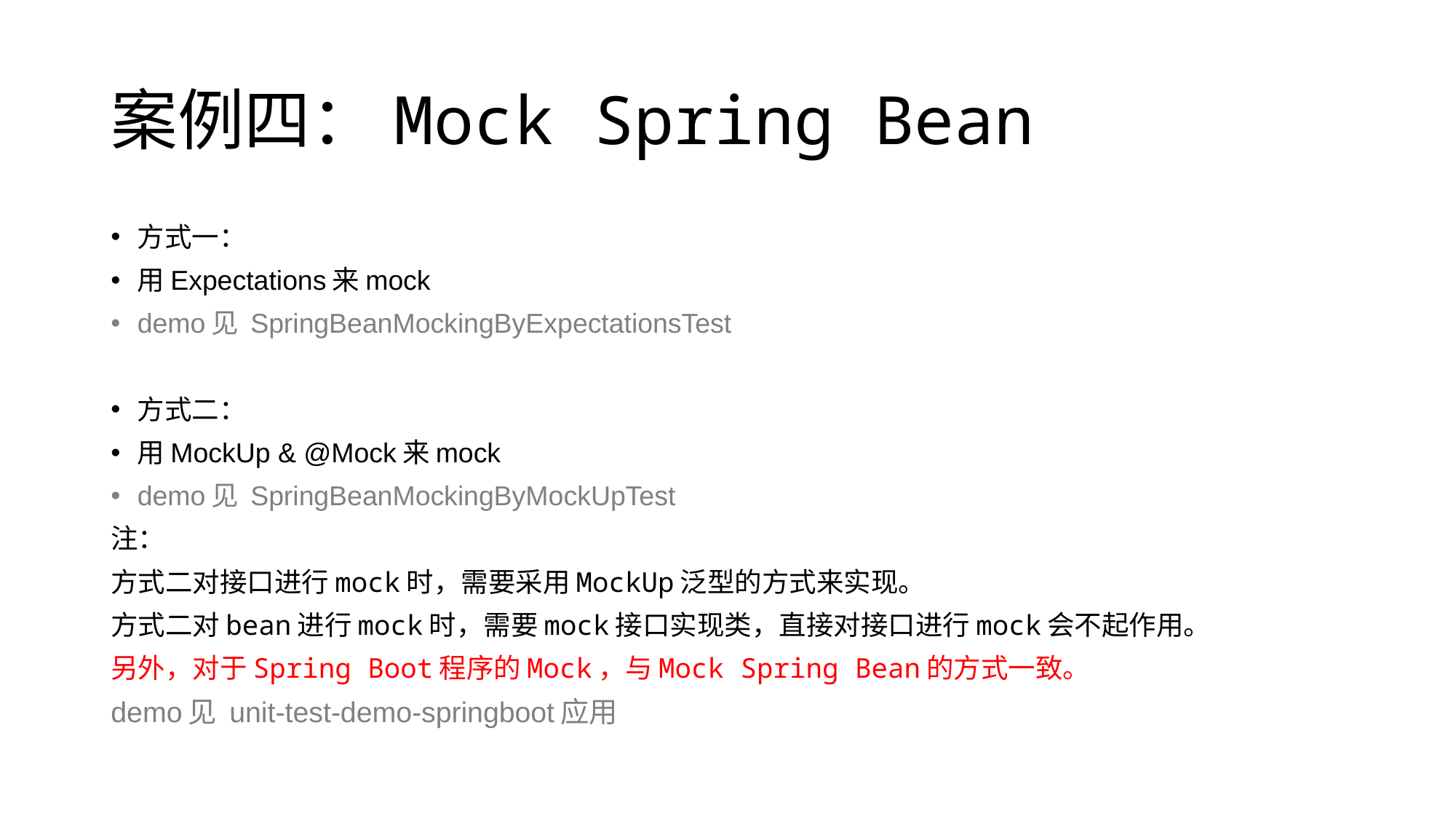

# 案例四：Mock Spring Bean
方式一：
用Expectations来mock
demo见 SpringBeanMockingByExpectationsTest

方式二：
用MockUp & @Mock来mock
demo见 SpringBeanMockingByMockUpTest
注：
方式二对接口进行mock时，需要采用MockUp泛型的方式来实现。
方式二对bean进行mock时，需要mock接口实现类，直接对接口进行mock会不起作用。
另外，对于Spring Boot程序的Mock，与Mock Spring Bean的方式一致。
demo见 unit-test-demo-springboot应用